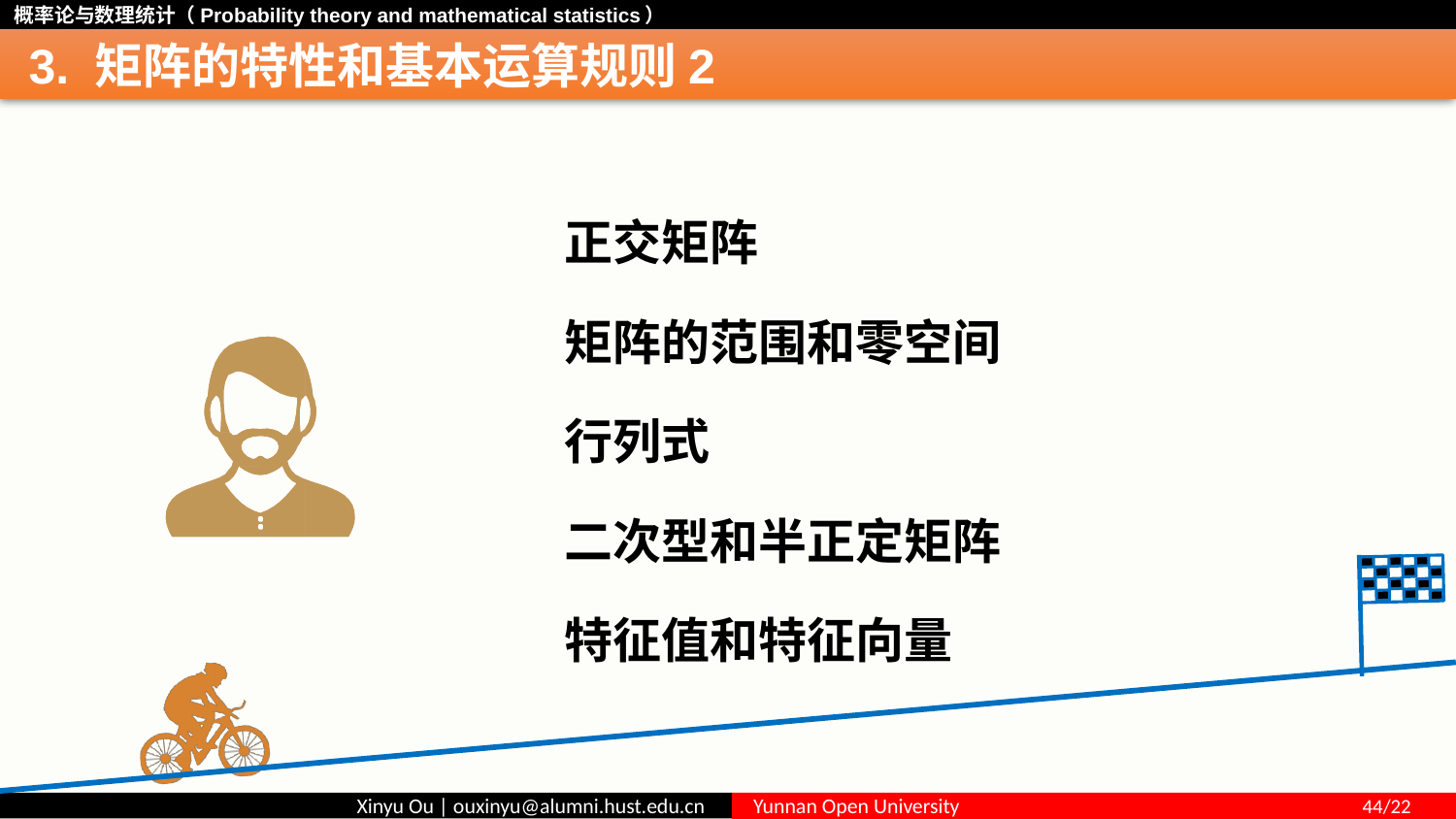

# 3. 矩阵的特性和基本运算规则2

正交矩阵
矩阵的范围和零空间
行列式
二次型和半正定矩阵
特征值和特征向量